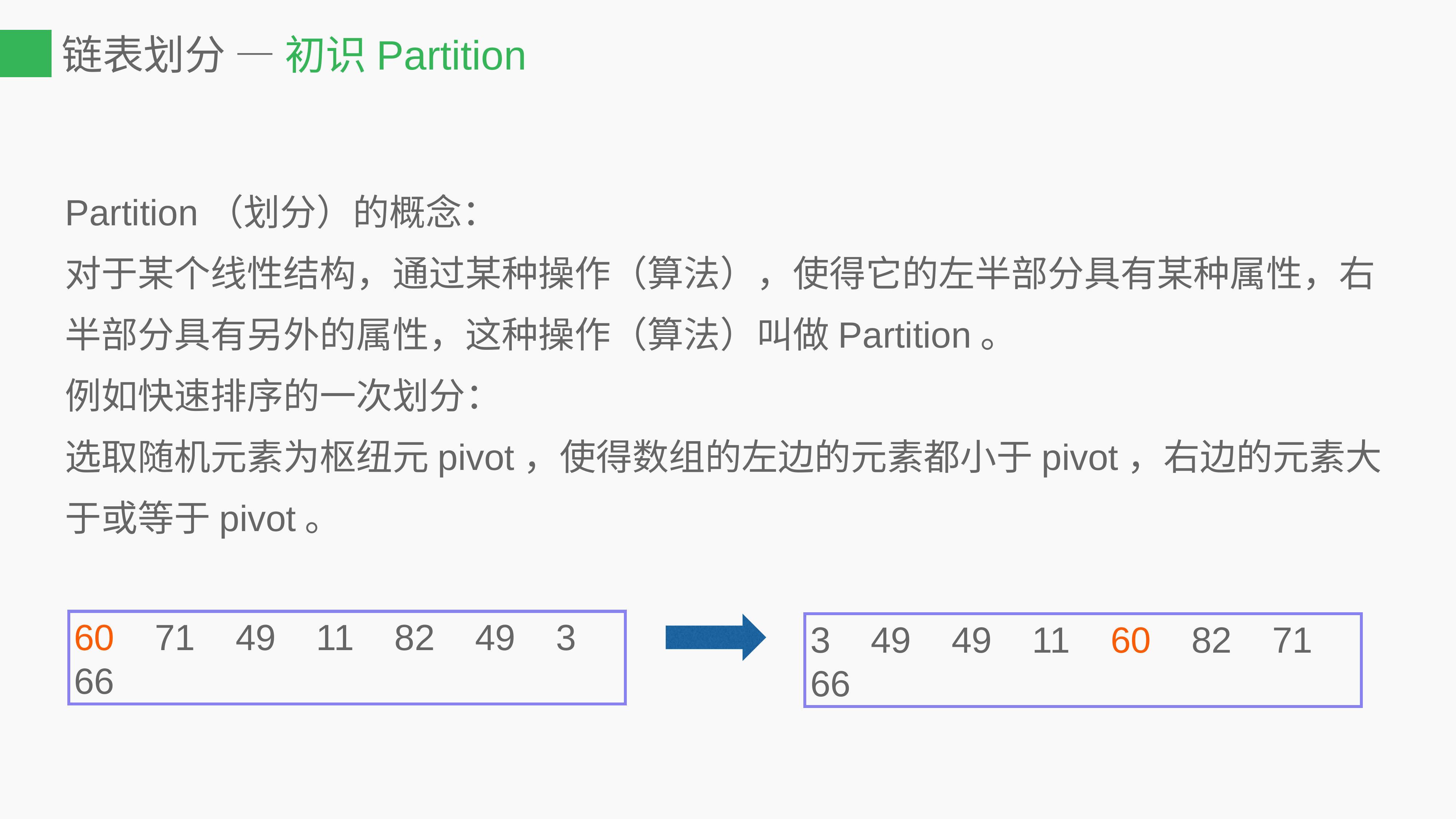

# 链表划分 — 初识Partition
Partition（划分）的概念：
对于某个线性结构，通过某种操作（算法），使得它的左半部分具有某种属性，右半部分具有另外的属性，这种操作（算法）叫做Partition。
例如快速排序的一次划分：
选取随机元素为枢纽元pivot，使得数组的左边的元素都小于pivot，右边的元素大于或等于pivot。
60    71    49    11    82    49    3    66

3    49    49    11    60    82    71    66